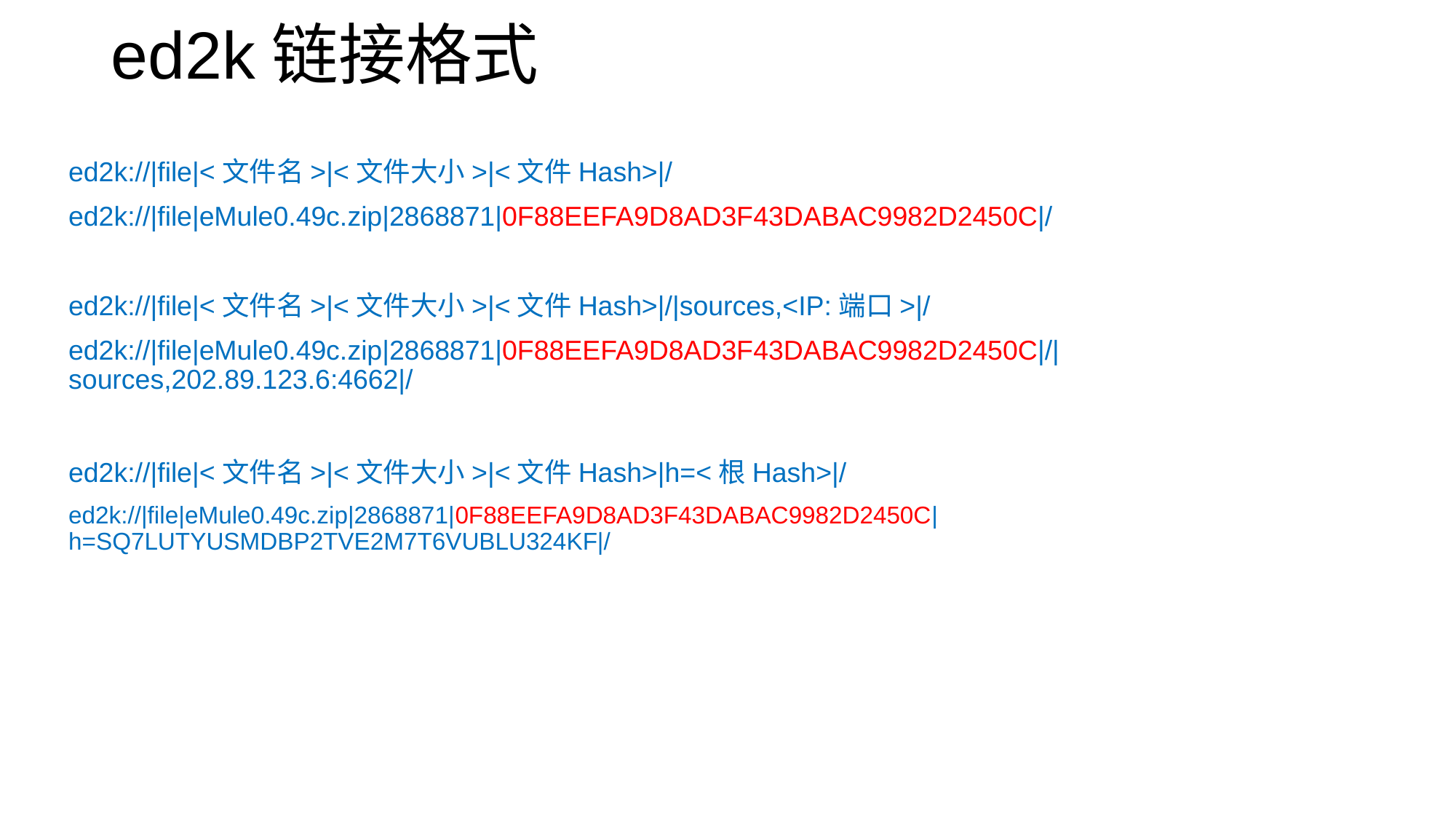

# ed2k链接格式
ed2k://|file|<文件名>|<文件大小>|<文件Hash>|/
ed2k://|file|eMule0.49c.zip|2868871|0F88EEFA9D8AD3F43DABAC9982D2450C|/

ed2k://|file|<文件名>|<文件大小>|<文件Hash>|/|sources,<IP:端口>|/
ed2k://|file|eMule0.49c.zip|2868871|0F88EEFA9D8AD3F43DABAC9982D2450C|/|sources,202.89.123.6:4662|/

ed2k://|file|<文件名>|<文件大小>|<文件Hash>|h=<根Hash>|/
ed2k://|file|eMule0.49c.zip|2868871|0F88EEFA9D8AD3F43DABAC9982D2450C|h=SQ7LUTYUSMDBP2TVE2M7T6VUBLU324KF|/